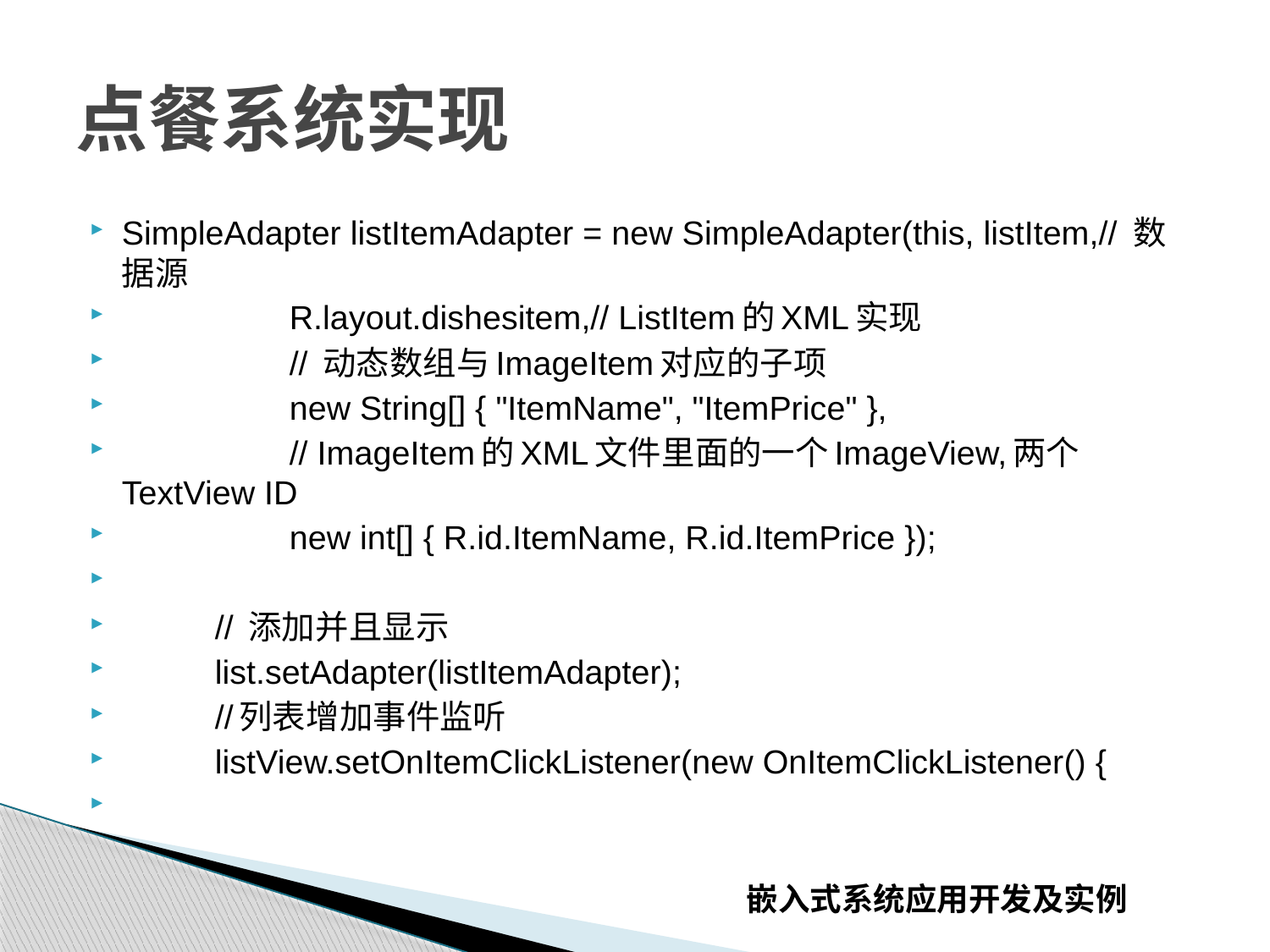

# 点餐系统实现
SimpleAdapter listItemAdapter = new SimpleAdapter(this, listItem,// 数据源
                  R.layout.dishesitem,// ListItem的XML实现
                  // 动态数组与ImageItem对应的子项
                  new String[] { "ItemName", "ItemPrice" },
                  // ImageItem的XML文件里面的一个ImageView,两个TextView ID
                  new int[] { R.id.ItemName, R.id.ItemPrice });

          // 添加并且显示
          list.setAdapter(listItemAdapter);
          //列表增加事件监听
          listView.setOnItemClickListener(new OnItemClickListener() {

嵌入式系统应用开发及实例